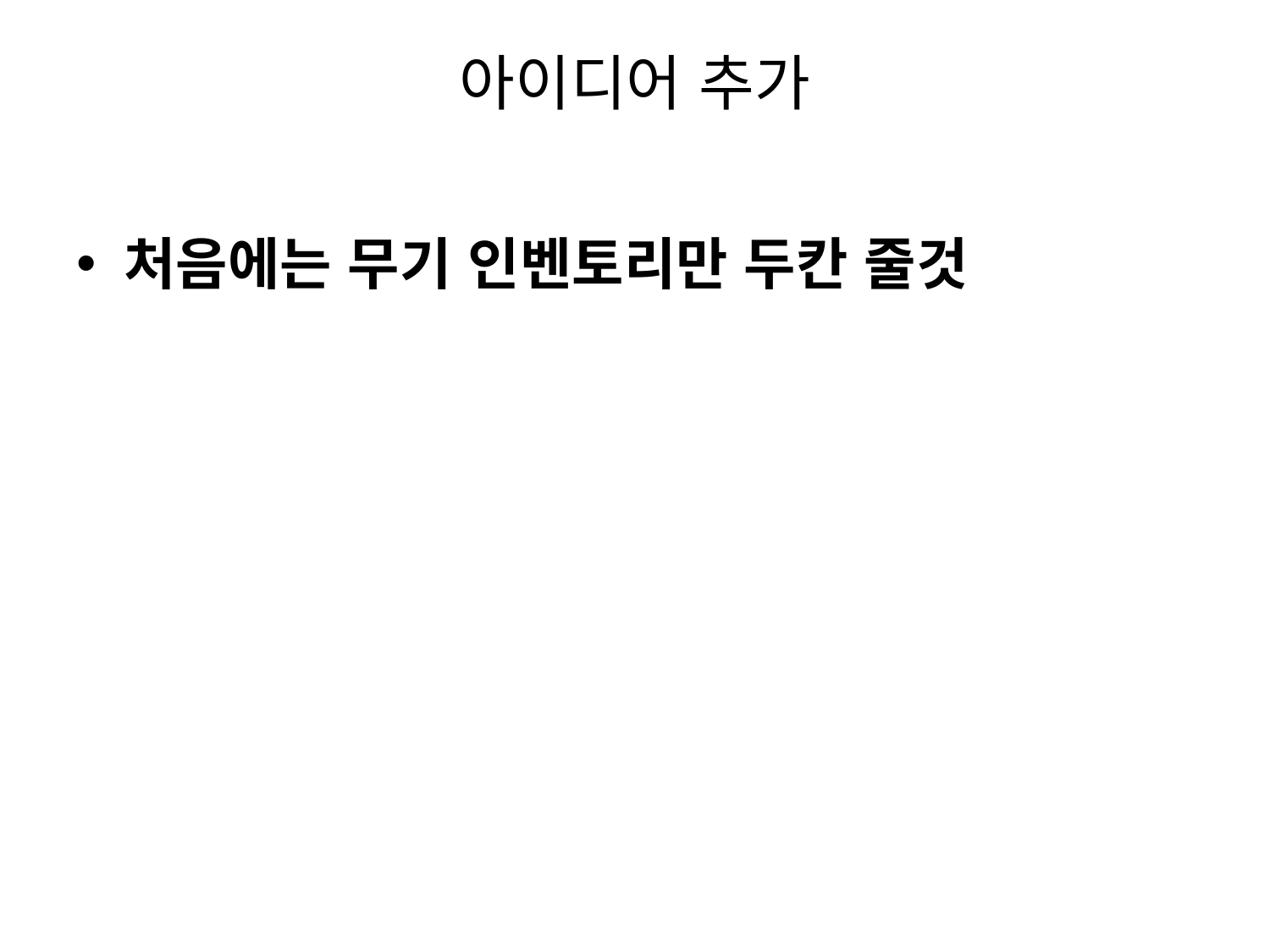

# 아이디어 추가
처음에는 무기 인벤토리만 두칸 줄것